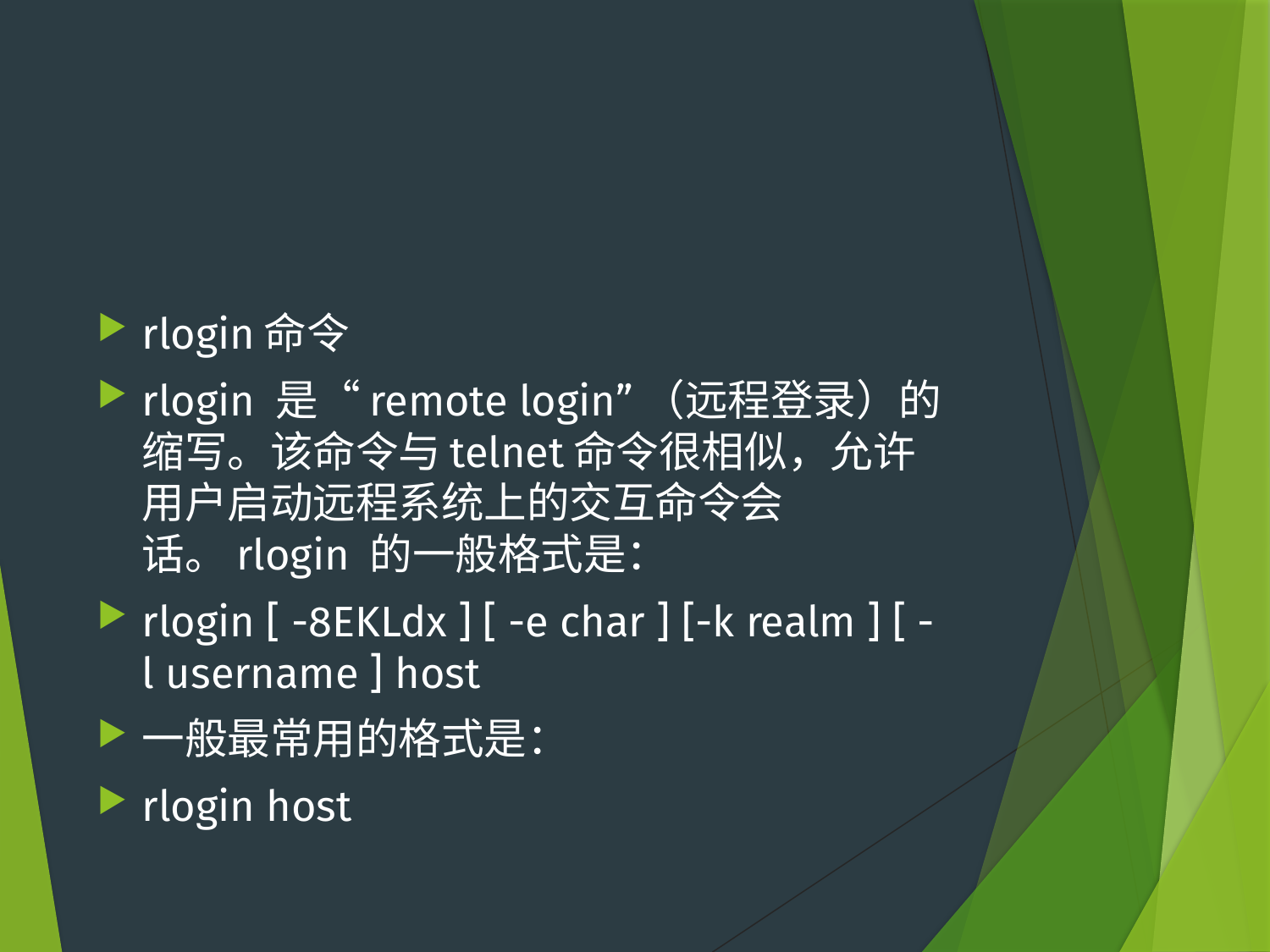

#
rlogin命令
rlogin 是“remote login”（远程登录）的缩写。该命令与telnet命令很相似，允许用户启动远程系统上的交互命令会话。rlogin 的一般格式是：
rlogin [ -8EKLdx ] [ -e char ] [-k realm ] [ - l username ] host
一般最常用的格式是：
rlogin host